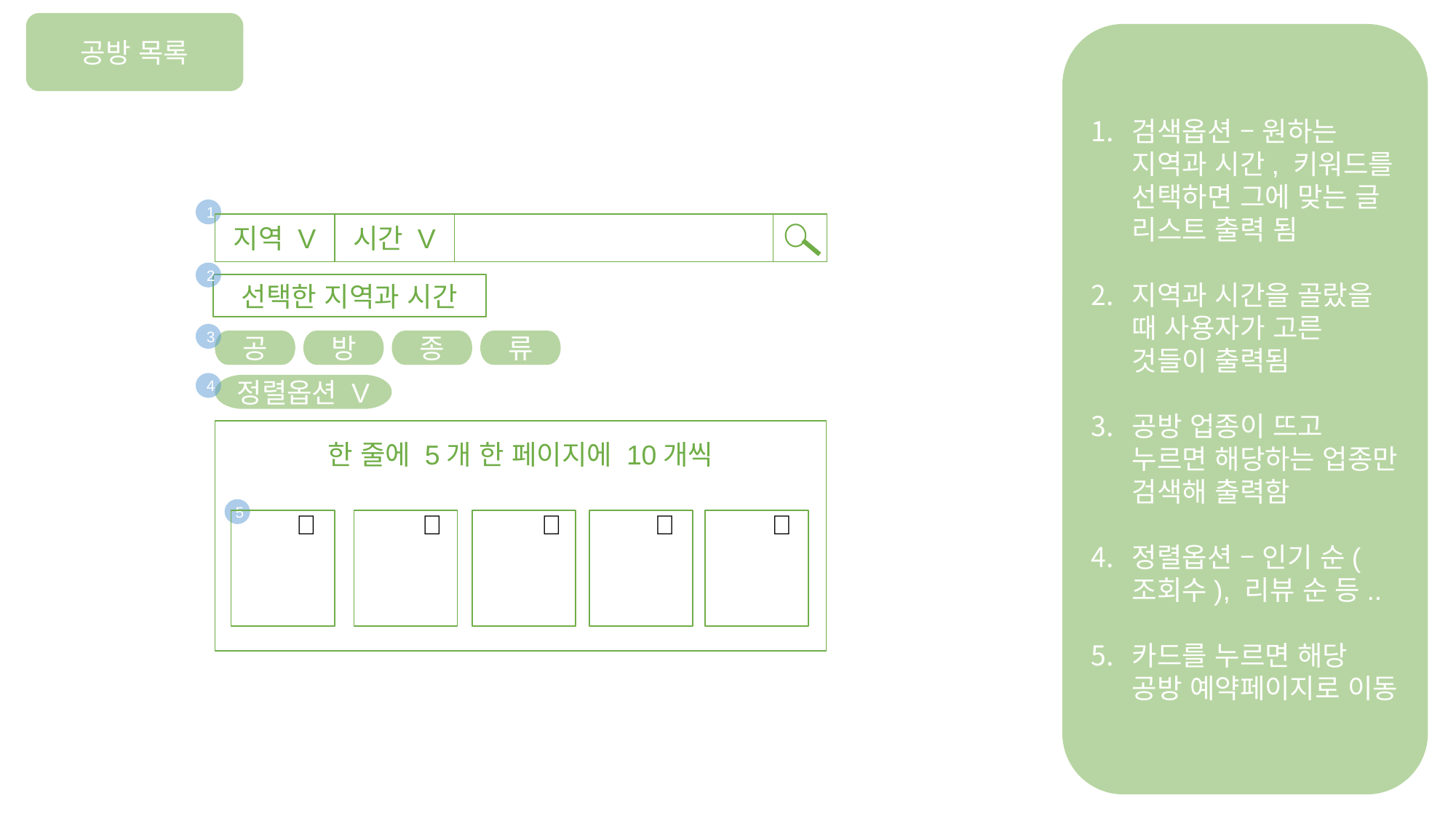

공방 목록
검색옵션 – 원하는 지역과 시간, 키워드를 선택하면 그에 맞는 글 리스트 출력 됨

지역과 시간을 골랐을 때 사용자가 고른 것들이 출력됨

공방 업종이 뜨고 누르면 해당하는 업종만 검색해 출력함

정렬옵션 – 인기 순(조회수), 리뷰 순 등..

카드를 누르면 해당 공방 예약페이지로 이동
1
지역 V
시간 V

2
선택한 지역과 시간
3
공
방
종
류
4
정렬옵션 V
한 줄에 5개 한 페이지에 10개씩

5
🤍
🤍
🤍
🤍
🤍